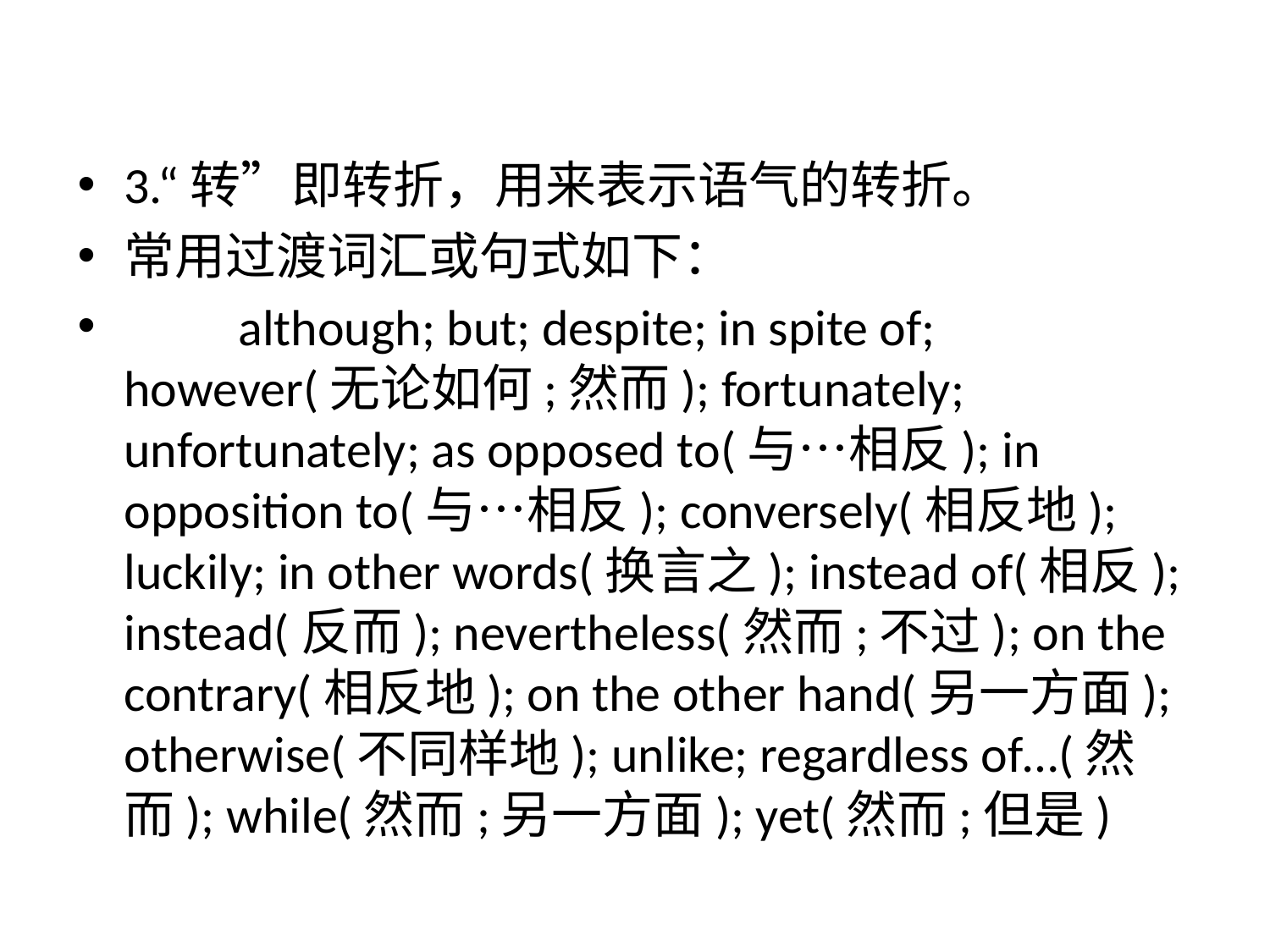

#
3.“转”即转折，用来表示语气的转折。
常用过渡词汇或句式如下：
	although; but; despite; in spite of; however(无论如何;然而); fortunately; unfortunately; as opposed to(与…相反); in opposition to(与…相反); conversely(相反地); luckily; in other words(换言之); instead of(相反); instead(反而); nevertheless(然而;不过); on the contrary(相反地); on the other hand(另一方面); otherwise(不同样地); unlike; regardless of…(然而); while(然而;另一方面); yet(然而;但是)